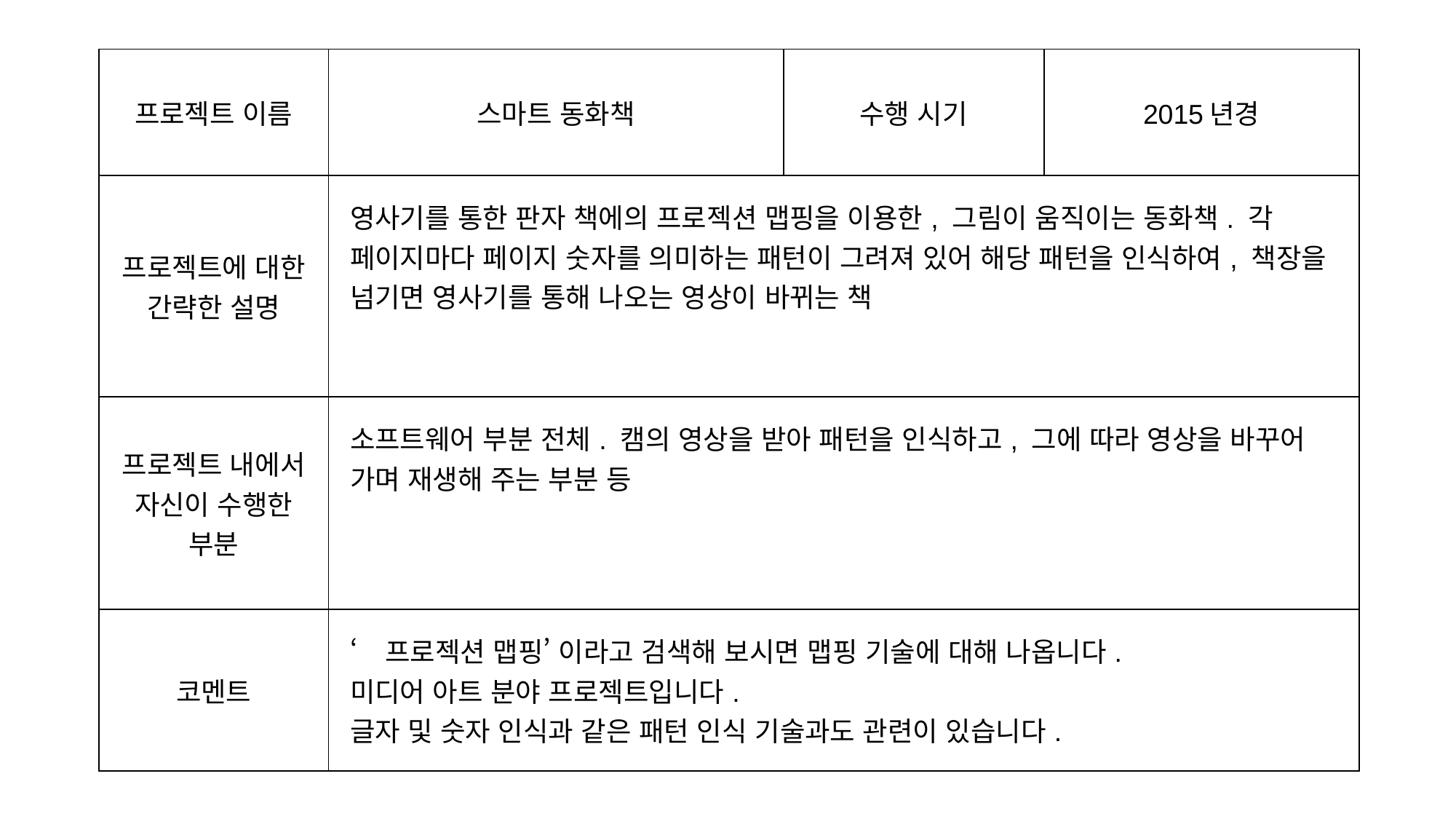

| 프로젝트 이름 | 스마트 동화책 | 수행 시기 | 2015년경 |
| --- | --- | --- | --- |
| 프로젝트에 대한 간략한 설명 | 영사기를 통한 판자 책에의 프로젝션 맵핑을 이용한, 그림이 움직이는 동화책. 각 페이지마다 페이지 숫자를 의미하는 패턴이 그려져 있어 해당 패턴을 인식하여, 책장을 넘기면 영사기를 통해 나오는 영상이 바뀌는 책 |  |  |
| 프로젝트 내에서 자신이 수행한 부분 | 소프트웨어 부분 전체. 캠의 영상을 받아 패턴을 인식하고, 그에 따라 영상을 바꾸어 가며 재생해 주는 부분 등 |  |  |
| 코멘트 | ‘프로젝션 맵핑’ 이라고 검색해 보시면 맵핑 기술에 대해 나옵니다. 미디어 아트 분야 프로젝트입니다. 글자 및 숫자 인식과 같은 패턴 인식 기술과도 관련이 있습니다. |  |  |